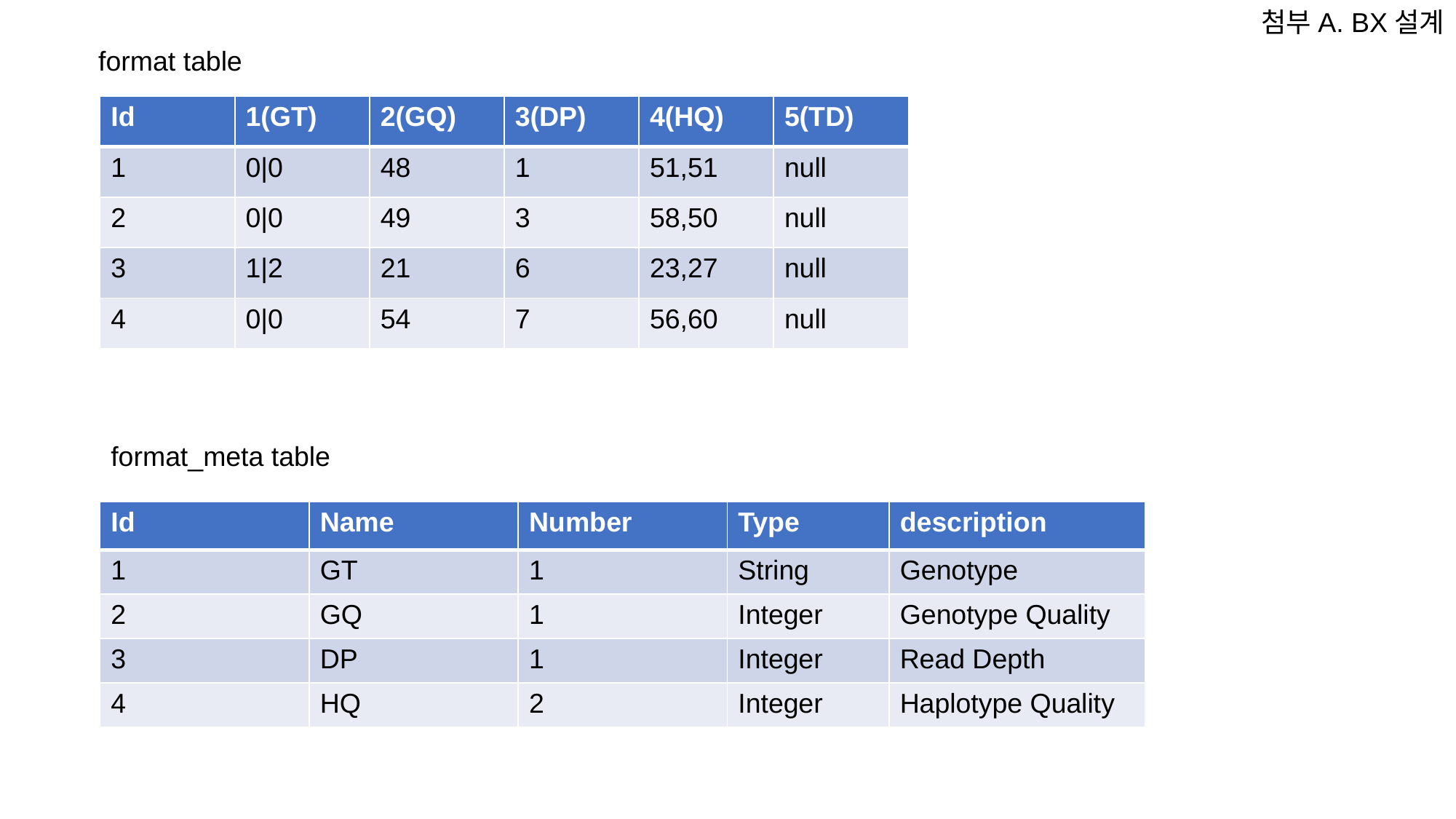

첨부A. BX설계
format table
| Id | 1(GT) | 2(GQ) | 3(DP) | 4(HQ) | 5(TD) |
| --- | --- | --- | --- | --- | --- |
| 1 | 0|0 | 48 | 1 | 51,51 | null |
| 2 | 0|0 | 49 | 3 | 58,50 | null |
| 3 | 1|2 | 21 | 6 | 23,27 | null |
| 4 | 0|0 | 54 | 7 | 56,60 | null |
format_meta table
| Id | Name | Number | Type | description |
| --- | --- | --- | --- | --- |
| 1 | GT | 1 | String | Genotype |
| 2 | GQ | 1 | Integer | Genotype Quality |
| 3 | DP | 1 | Integer | Read Depth |
| 4 | HQ | 2 | Integer | Haplotype Quality |